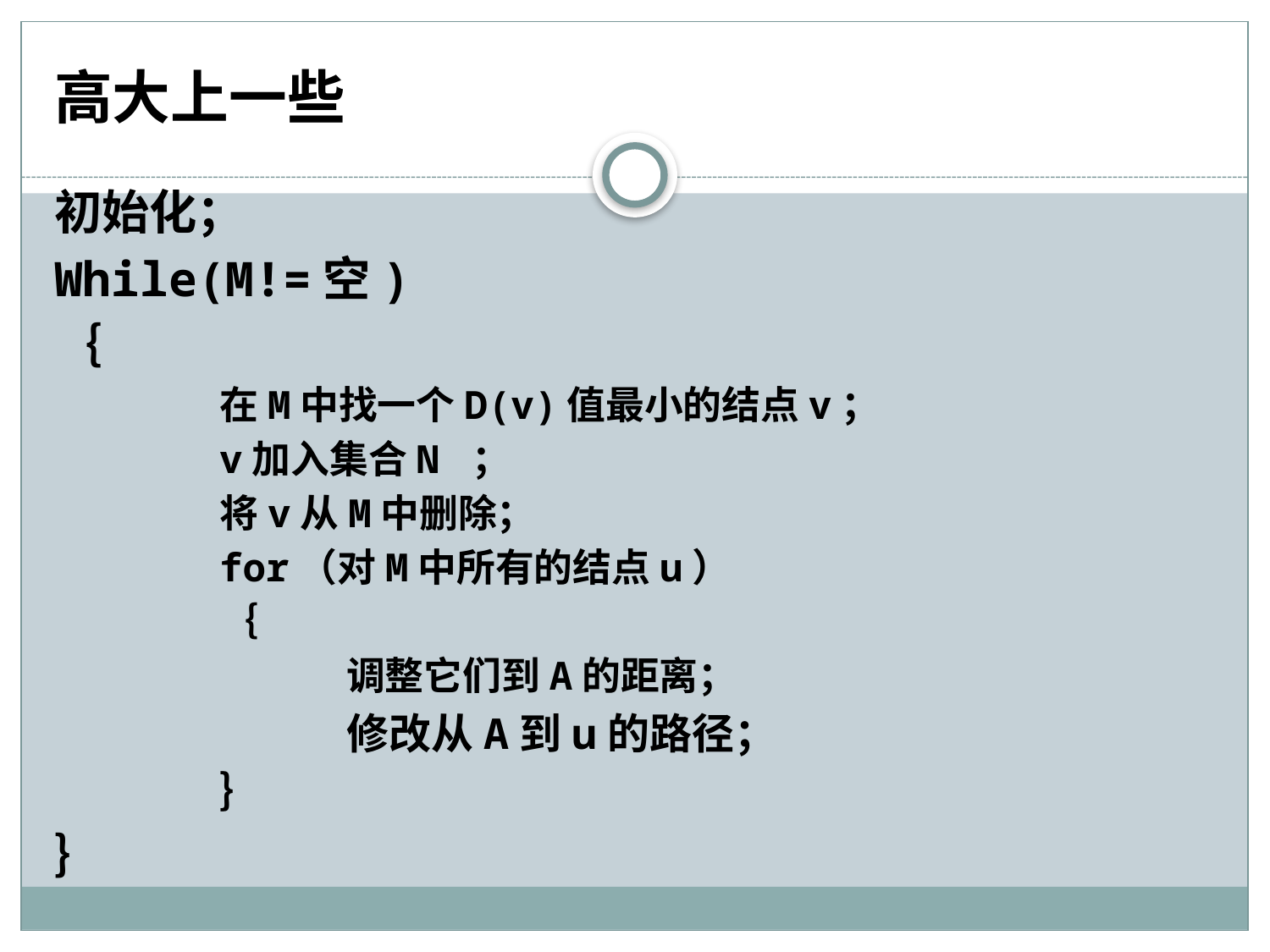

# 高大上一些
初始化；
While(M!=空)
｛
	在M中找一个D(v)值最小的结点v；
	v加入集合N ；
	将v从M中删除；
	for（对M中所有的结点u）
	｛
		调整它们到A的距离；
		修改从A到u的路径；
	｝
｝